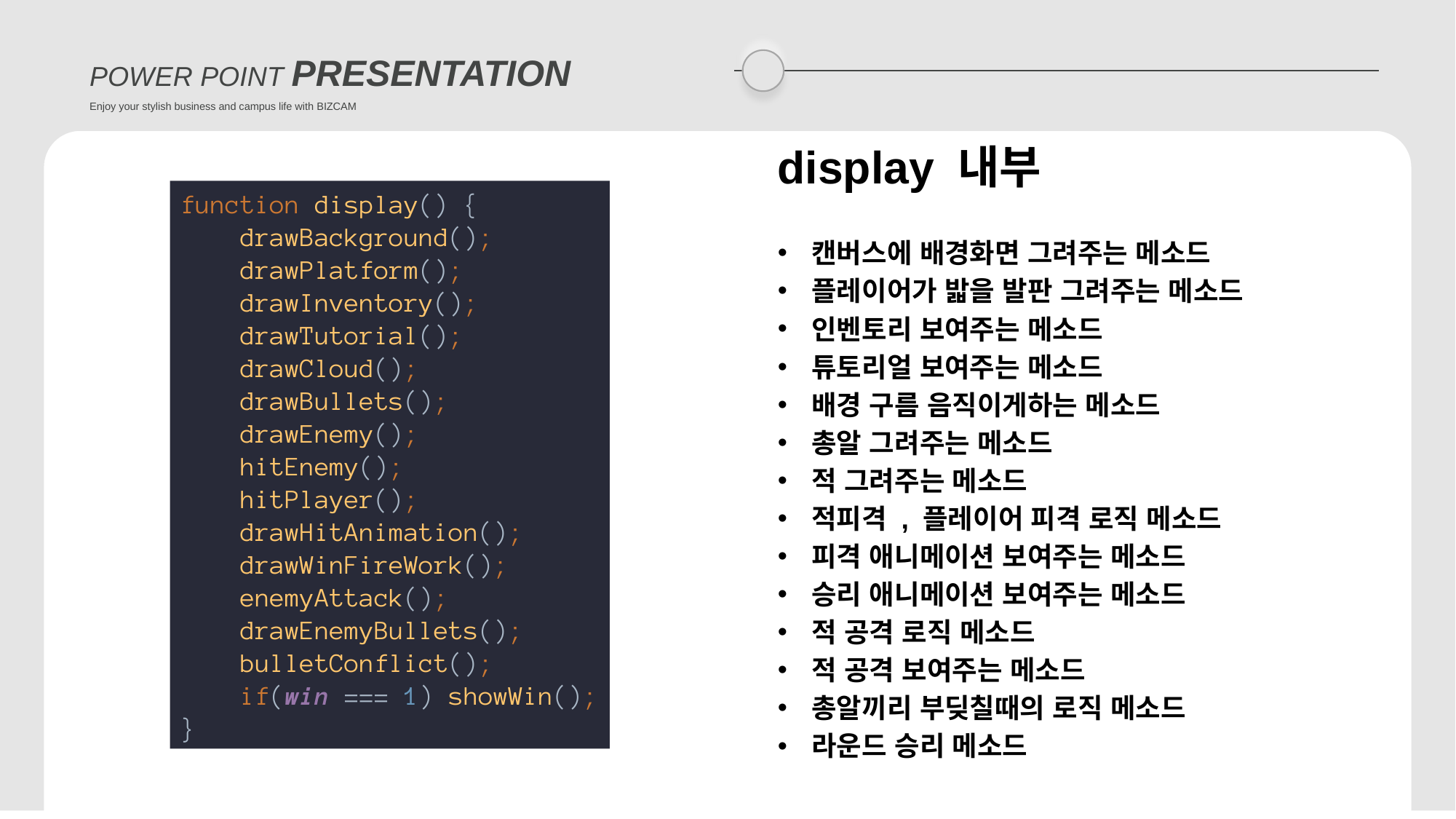

POWER POINT PRESENTATION
Enjoy your stylish business and campus life with BIZCAM

display 내부

캔버스에 배경화면 그려주는 메소드
플레이어가 밟을 발판 그려주는 메소드
인벤토리 보여주는 메소드
튜토리얼 보여주는 메소드
배경 구름 음직이게하는 메소드
총알 그려주는 메소드
적 그려주는 메소드
적피격 , 플레이어 피격 로직 메소드
피격 애니메이션 보여주는 메소드
승리 애니메이션 보여주는 메소드
적 공격 로직 메소드
적 공격 보여주는 메소드
총알끼리 부딪칠때의 로직 메소드
라운드 승리 메소드

function display() {
    drawBackground();
    drawPlatform();
    drawInventory();
    drawTutorial();
    drawCloud();
    drawBullets();
    drawEnemy();
    hitEnemy();
    hitPlayer();
    drawHitAnimation();
    drawWinFireWork();
    enemyAttack();
    drawEnemyBullets();
    bulletConflict();
    if(win === 1) showWin();
}